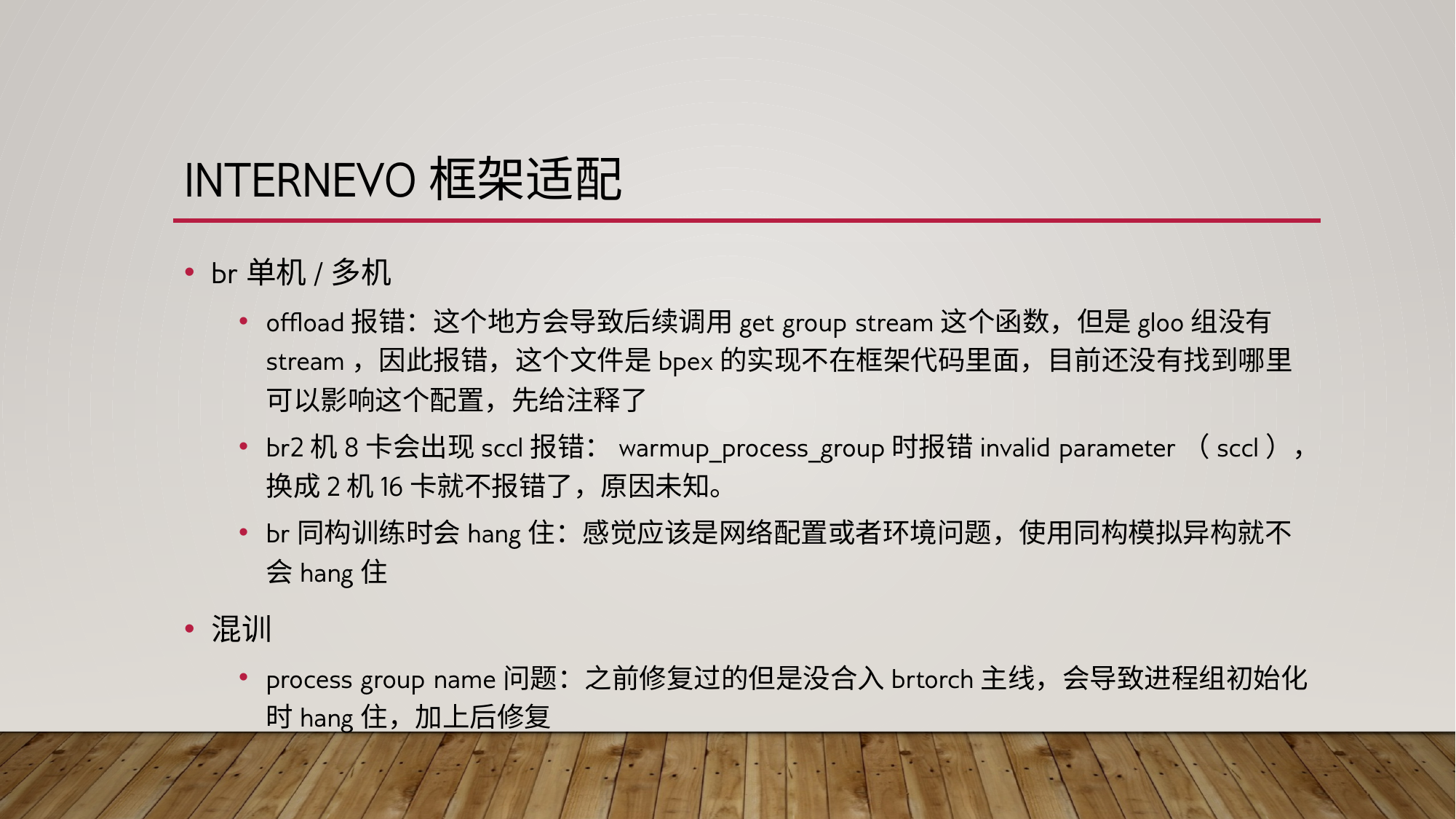

# InternEvo框架适配
br单机/多机
offload报错：这个地方会导致后续调用get group stream这个函数，但是gloo组没有stream，因此报错，这个文件是bpex的实现不在框架代码里面，目前还没有找到哪里可以影响这个配置，先给注释了
br2机8卡会出现sccl报错：warmup_process_group时报错invalid parameter（sccl），换成2机16卡就不报错了，原因未知。
br同构训练时会hang住：感觉应该是网络配置或者环境问题，使用同构模拟异构就不会hang住
混训
process group name问题：之前修复过的但是没合入brtorch主线，会导致进程组初始化时hang住，加上后修复